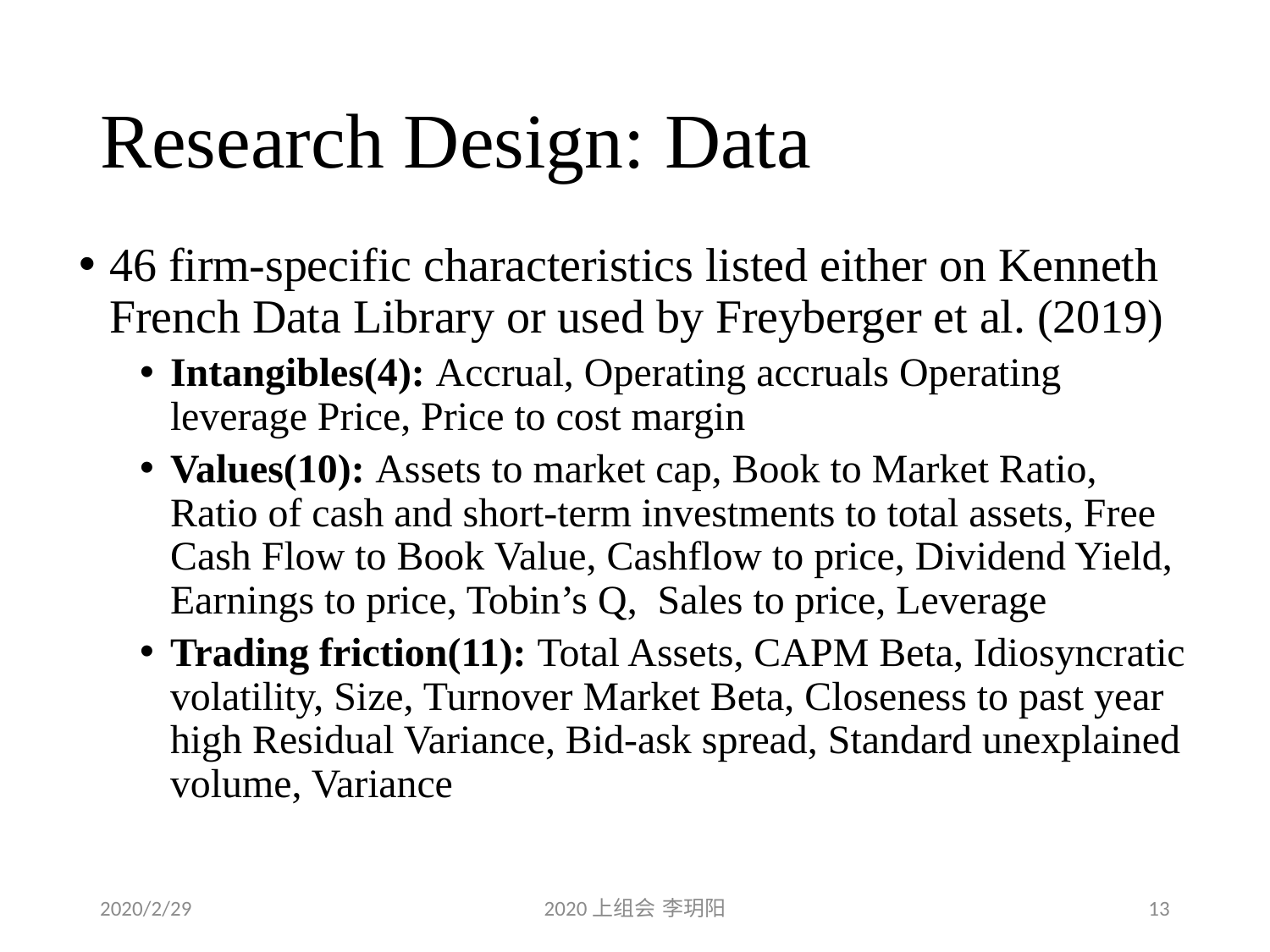

# Research Design: Data
46 firm-specific characteristics listed either on Kenneth French Data Library or used by Freyberger et al. (2019)
Intangibles(4): Accrual, Operating accruals Operating leverage Price, Price to cost margin
Values(10): Assets to market cap, Book to Market Ratio, Ratio of cash and short-term investments to total assets, Free Cash Flow to Book Value, Cashflow to price, Dividend Yield, Earnings to price, Tobin’s Q,  Sales to price, Leverage
Trading friction(11): Total Assets, CAPM Beta, Idiosyncratic volatility, Size, Turnover Market Beta, Closeness to past year high Residual Variance, Bid-ask spread, Standard unexplained volume, Variance
2020/2/29
2020上组会 李玥阳
13